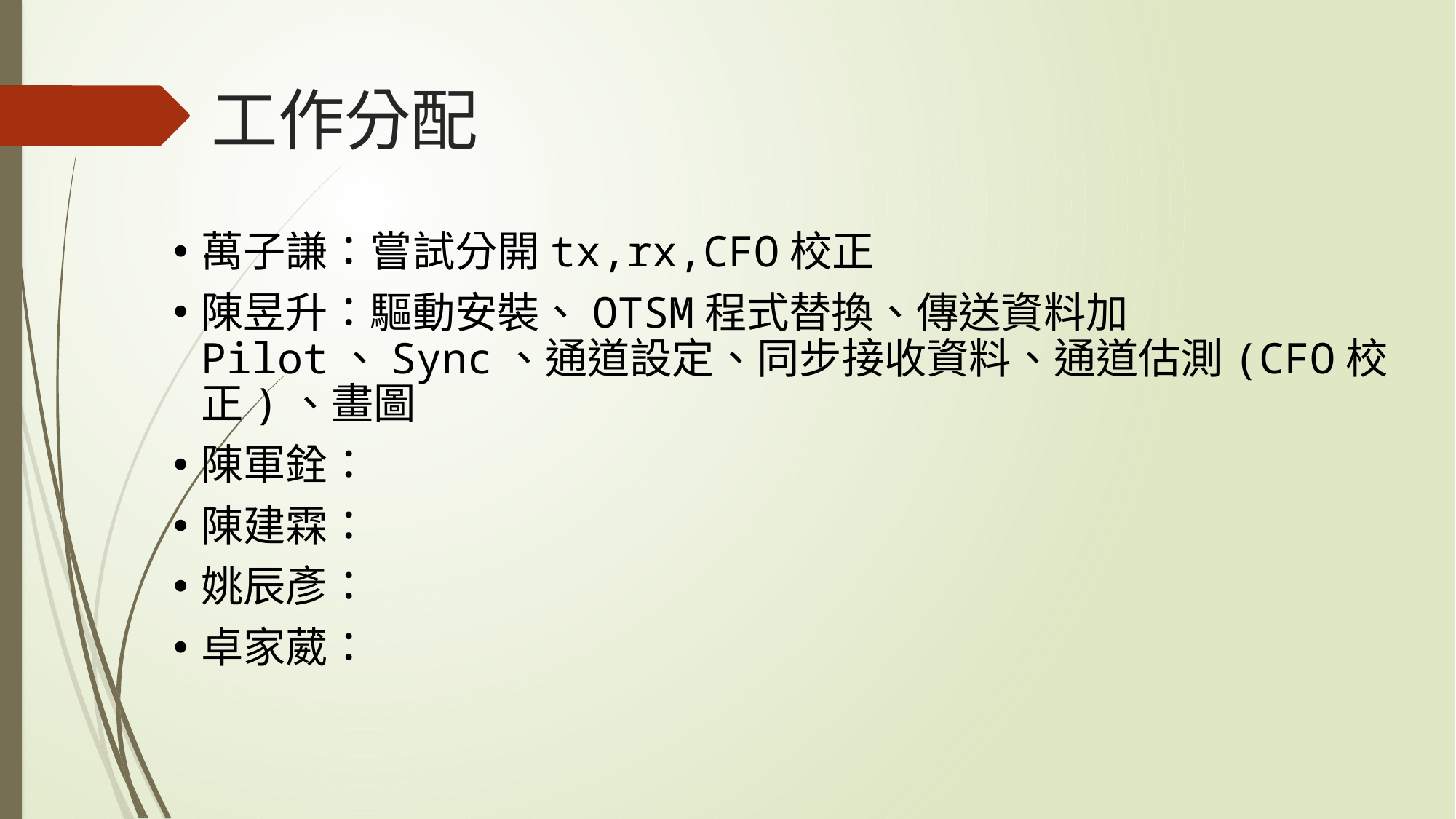

# 工作分配
萬子謙：嘗試分開tx,rx,CFO校正
陳昱升：驅動安裝、OTSM程式替換、傳送資料加Pilot、Sync、通道設定、同步接收資料、通道估測(CFO校正)、畫圖
陳軍銓：
陳建霖：
姚辰彥：
卓家葳：